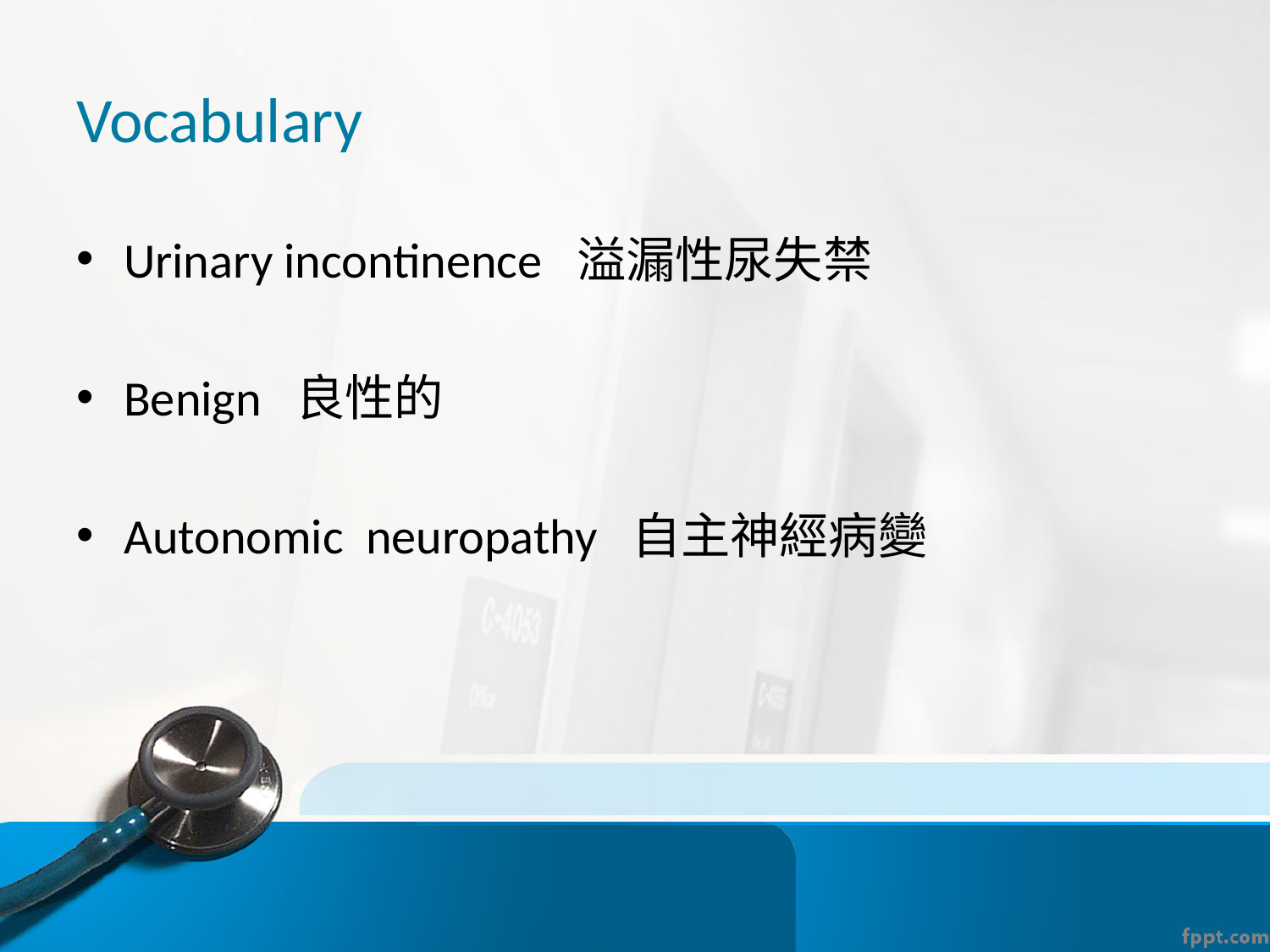

# Vocabulary
Urinary incontinence  溢漏性尿失禁

Benign  良性的

Autonomic  neuropathy  自主神經病變